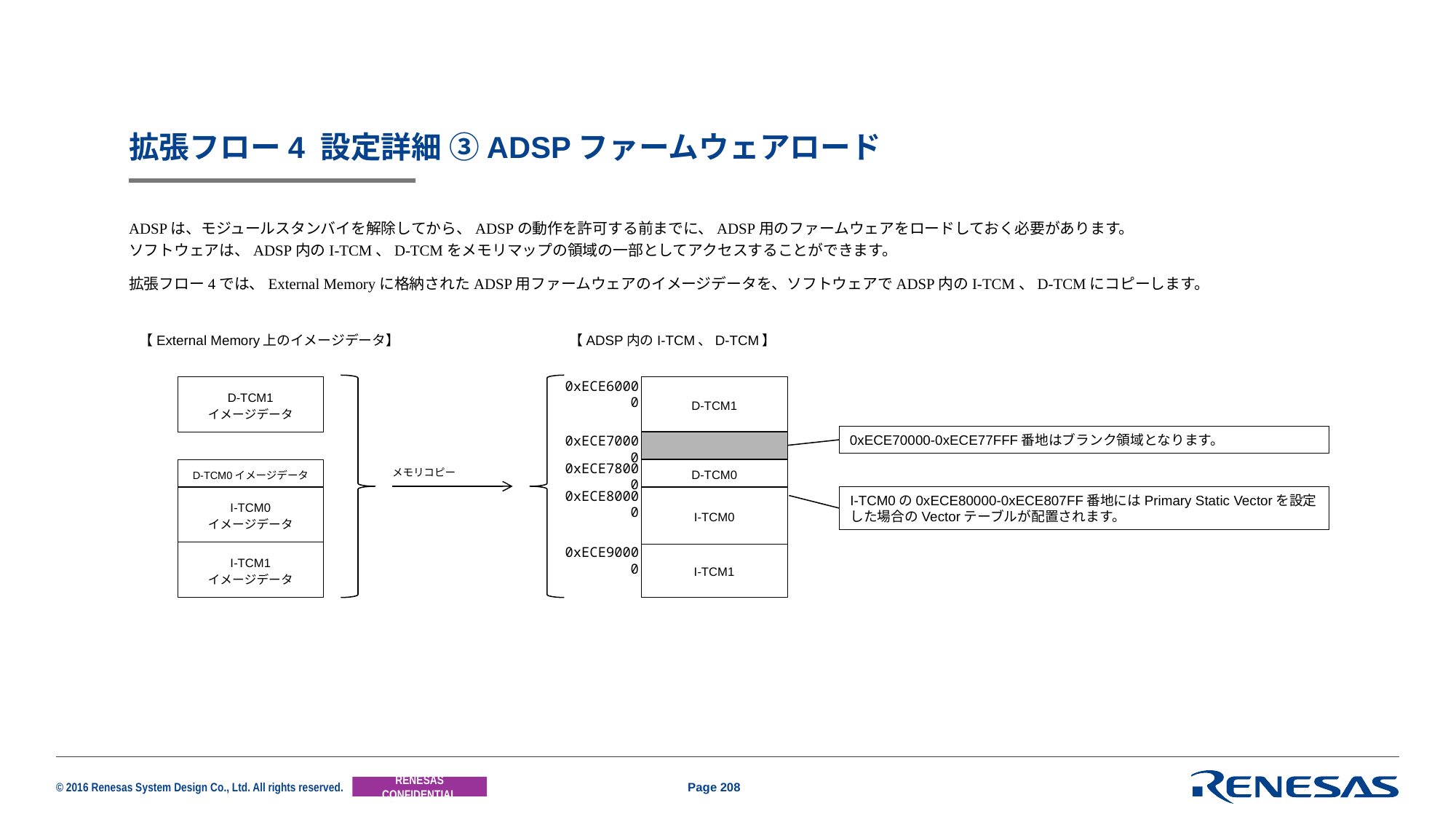

# 拡張フロー4 設定詳細 ③ADSPファームウェアロード
ADSPは、モジュールスタンバイを解除してから、ADSPの動作を許可する前までに、ADSP用のファームウェアをロードしておく必要があります。
ソフトウェアは、ADSP内のI-TCM、D-TCMをメモリマップの領域の一部としてアクセスすることができます。
拡張フロー4では、External Memoryに格納されたADSP用ファームウェアのイメージデータを、ソフトウェアでADSP内のI-TCM、D-TCMにコピーします。
 【External Memory上のイメージデータ】
 【ADSP内のI-TCM、D-TCM】

D-TCM1
イメージデータ
D-TCM1
0xECE60000
0xECE70000-0xECE77FFF番地はブランク領域となります。

0xECE70000
D-TCM0イメージデータ
D-TCM0
0xECE78000
メモリコピー
I-TCM0の0xECE80000-0xECE807FF番地にはPrimary Static Vectorを設定した場合のVectorテーブルが配置されます。
I-TCM0
イメージデータ
I-TCM0
0xECE80000
I-TCM1
イメージデータ
I-TCM1
0xECE90000
Page 208